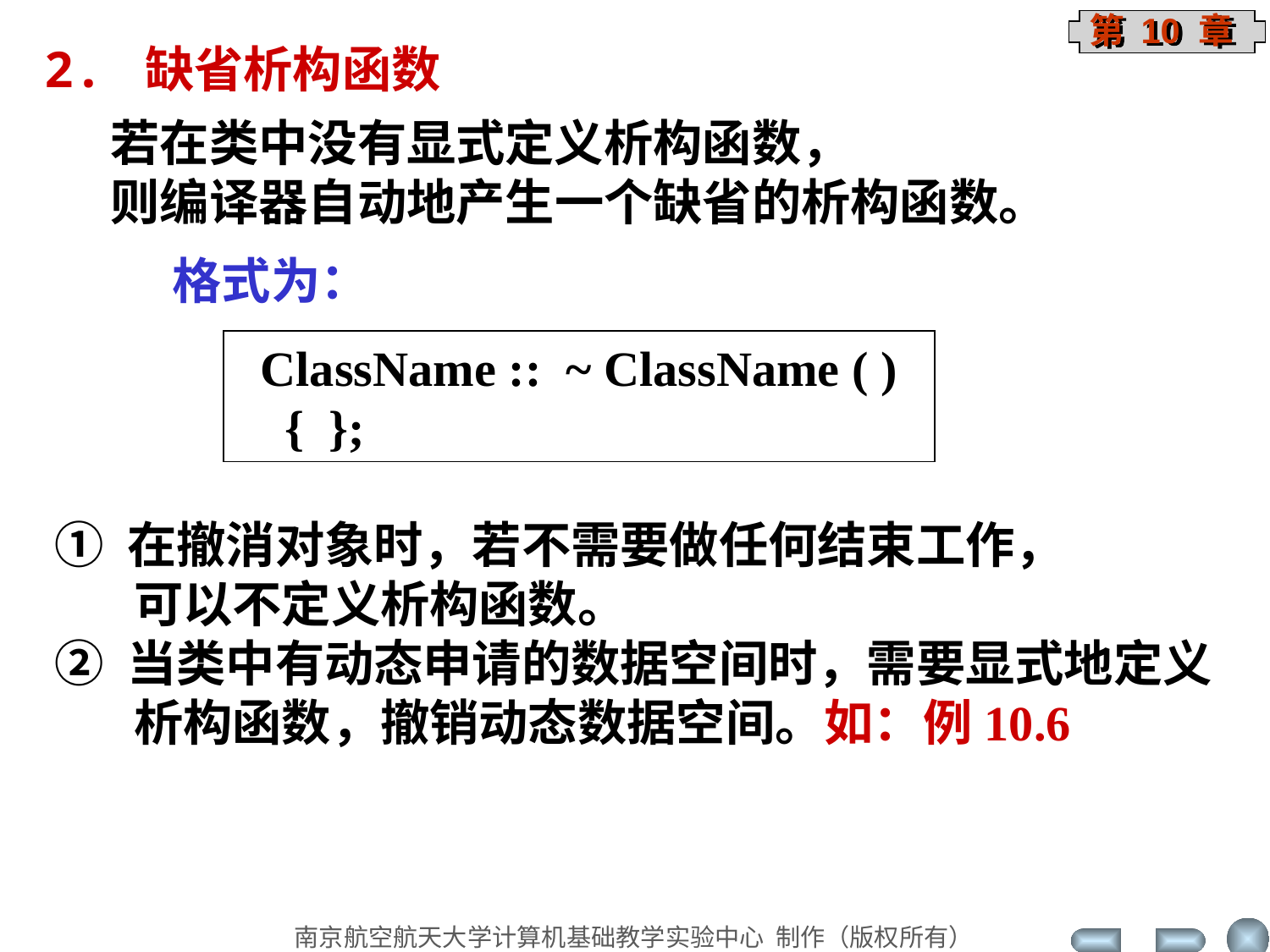

2. 缺省析构函数
若在类中没有显式定义析构函数，
则编译器自动地产生一个缺省的析构函数。
格式为：
  ClassName ::  ~ ClassName ( )
    {  };
① 在撤消对象时，若不需要做任何结束工作，
      可以不定义析构函数。
② 当类中有动态申请的数据空间时，需要显式地定义
      析构函数，撤销动态数据空间。如：例10.6